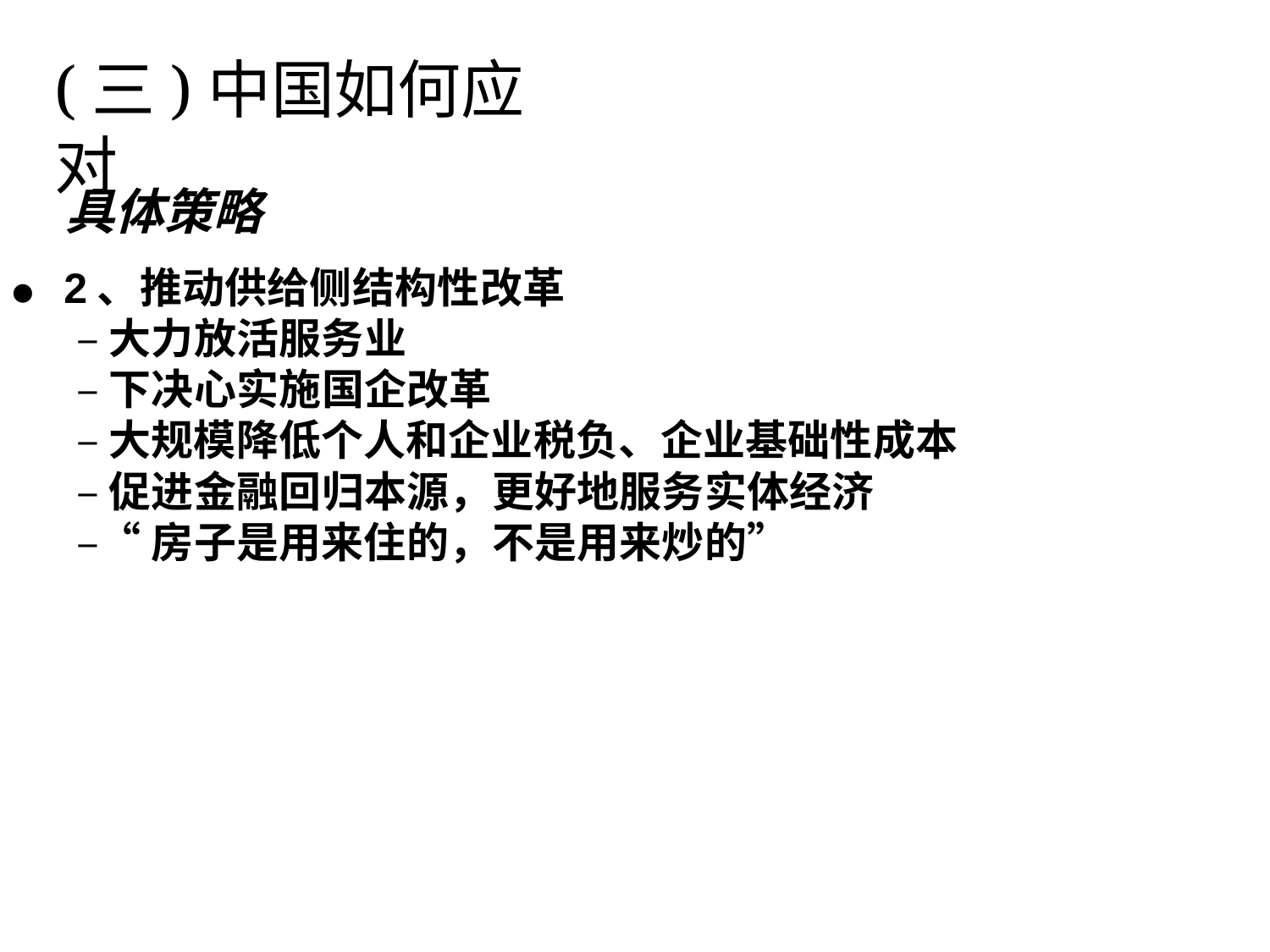

# (三)中国如何应对
具体策略
⚫	2、推动供给侧结构性改革
–大力放活服务业
–下决心实施国企改革
–大规模降低个人和企业税负、企业基础性成本
–促进金融回归本源，更好地服务实体经济
–“房子是用来住的，不是用来炒的”